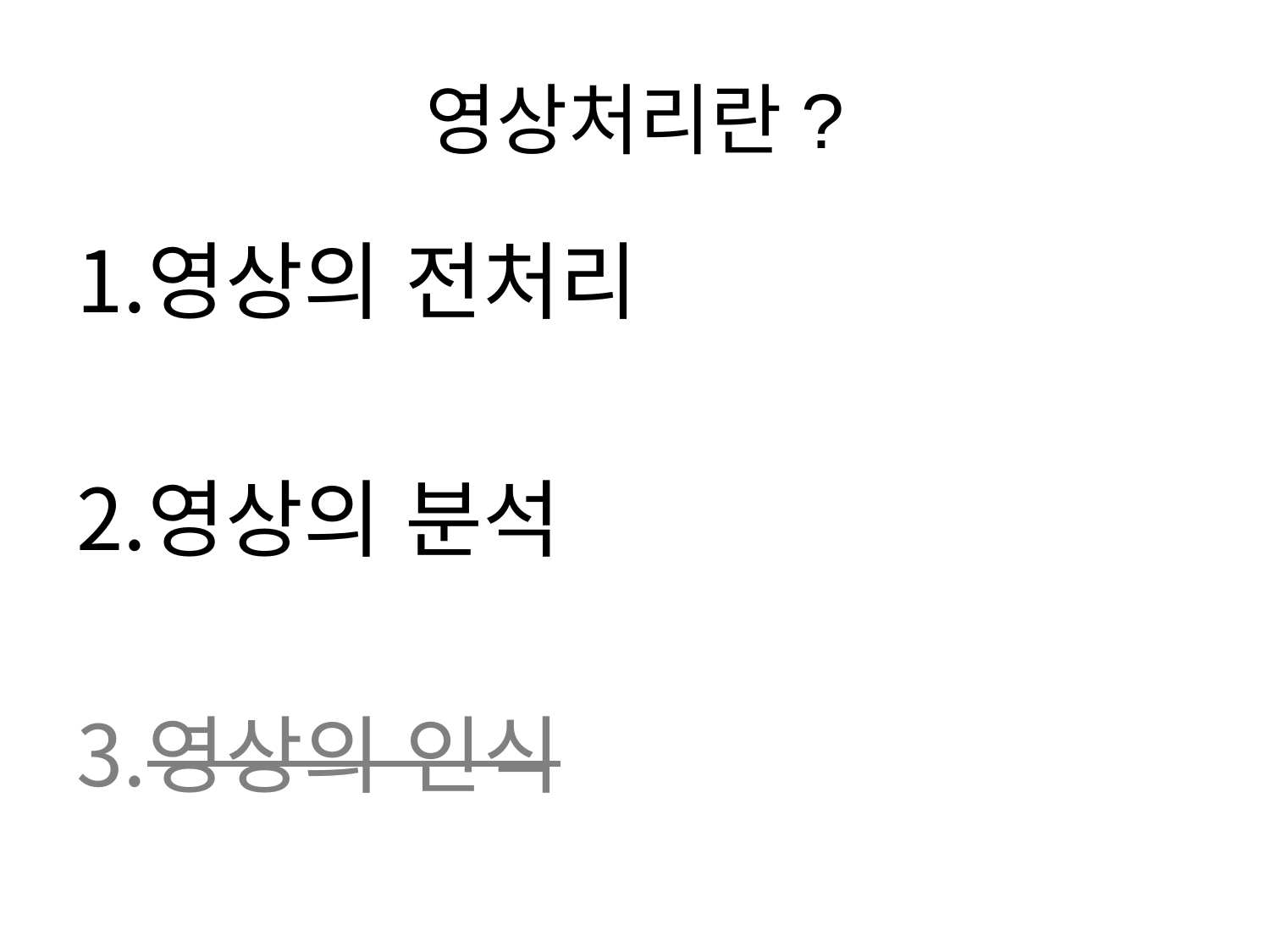

# 영상처리란?
영상의 전처리

영상의 분석

영상의 인식